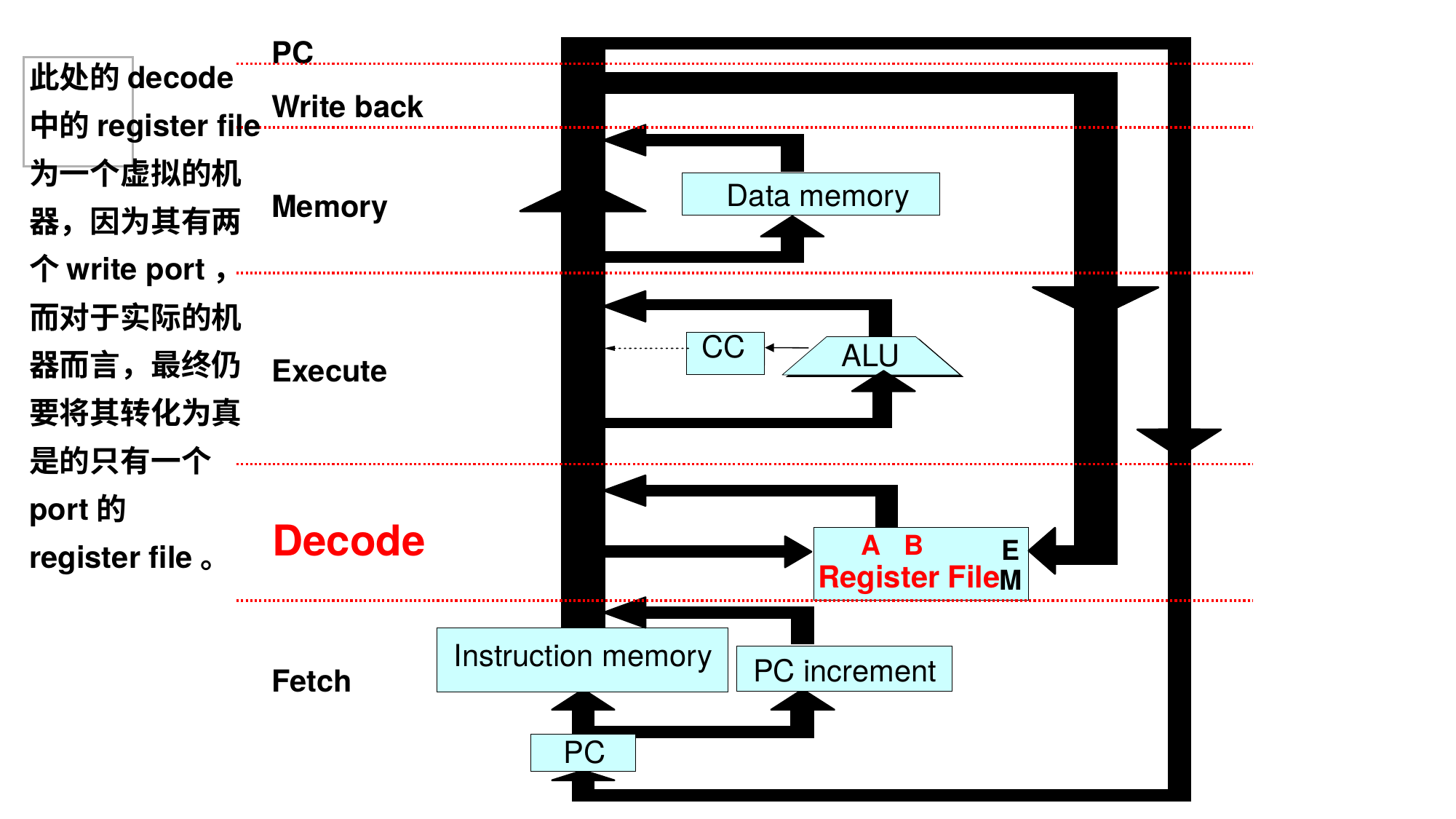

PC

此处的decode
中的register file
为一个虚拟的机
器，因为其有两
个write port，
而对于实际的机
器而言，最终仍
要将其转化为真
是的只有一个
port的
register file。

Write back

Data memory

Memory

CC

ALU

CC

Execute

Decode

A   B
Register File
M

E
M
Register

Instruction memory

PC increment
Instruction

Fetch

PC
13